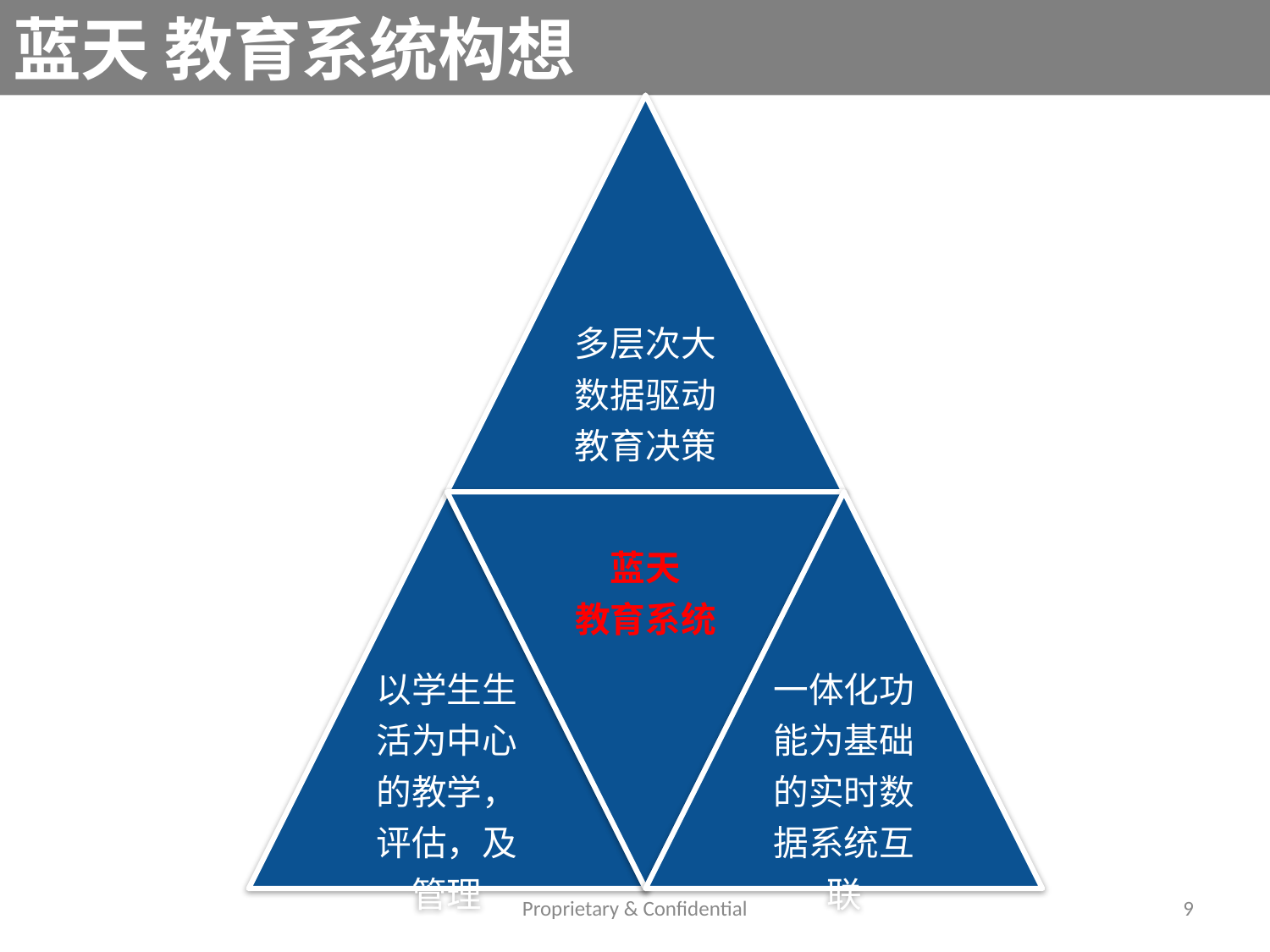

# 蓝天 教育系统构想
多层次大数据驱动教育决策
以学生生活为中心的教学，评估，及管理
蓝天
教育系统
一体化功能为基础的实时数据系统互联
Proprietary & Confidential
9